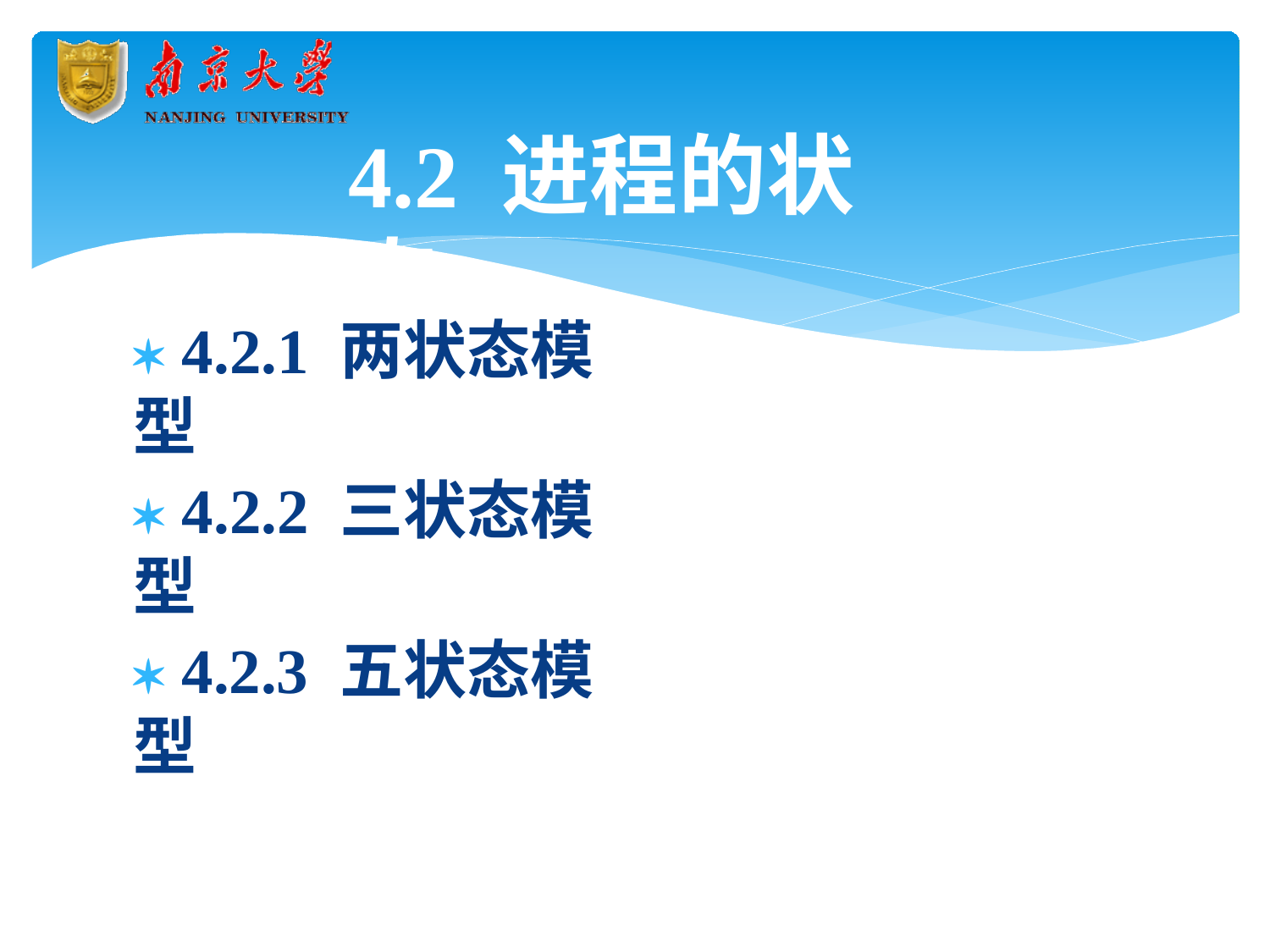

# 4.2 进程的状态
∗ 4.2.1 两状态模型
∗ 4.2.2 三状态模型
∗ 4.2.3 五状态模型